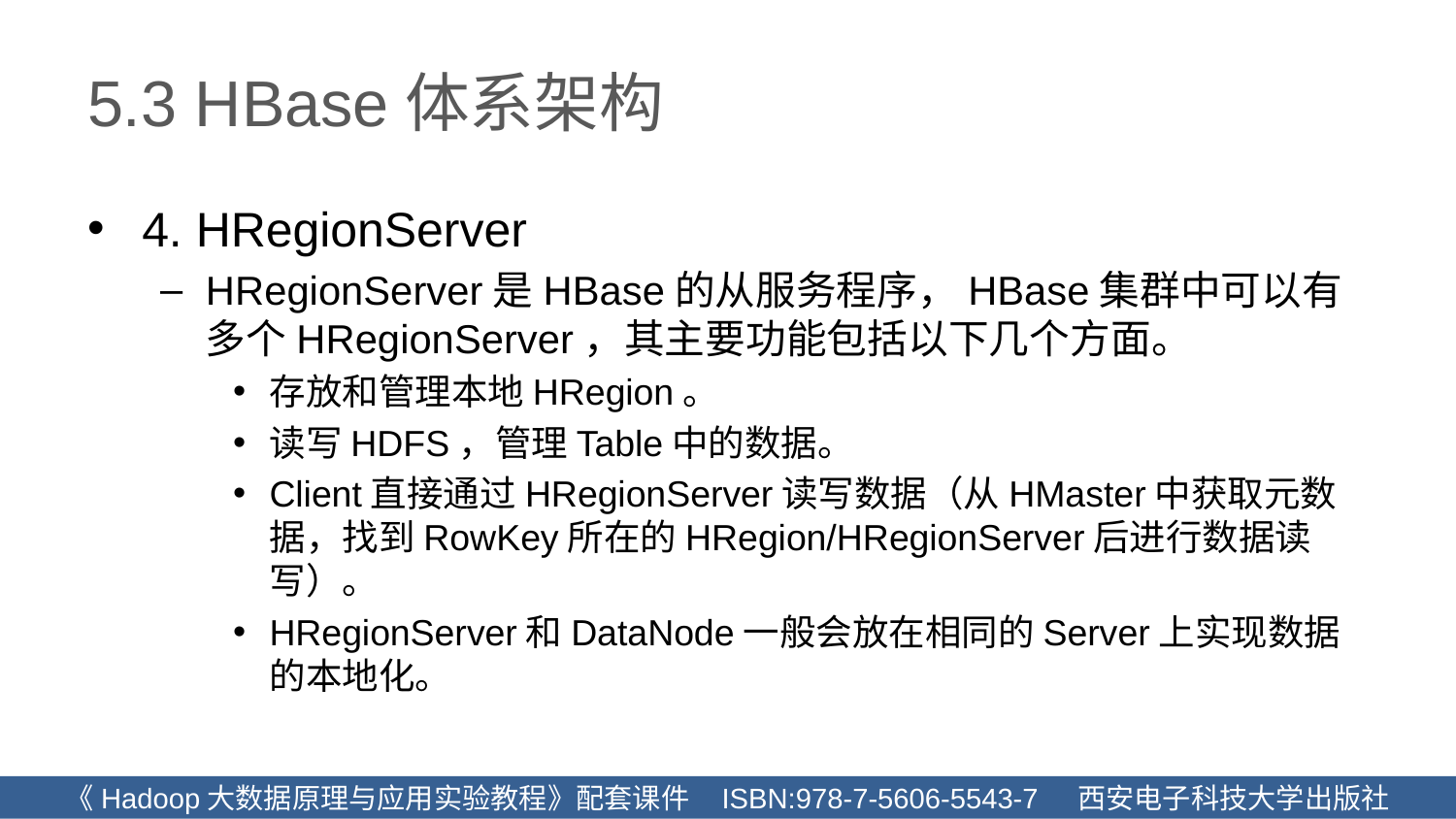

# 5.3 HBase体系架构
4. HRegionServer
HRegionServer是HBase的从服务程序，HBase集群中可以有多个HRegionServer，其主要功能包括以下几个方面。
存放和管理本地HRegion。
读写HDFS，管理Table中的数据。
Client直接通过HRegionServer读写数据（从HMaster中获取元数据，找到RowKey所在的HRegion/HRegionServer后进行数据读写）。
HRegionServer和DataNode一般会放在相同的Server上实现数据的本地化。